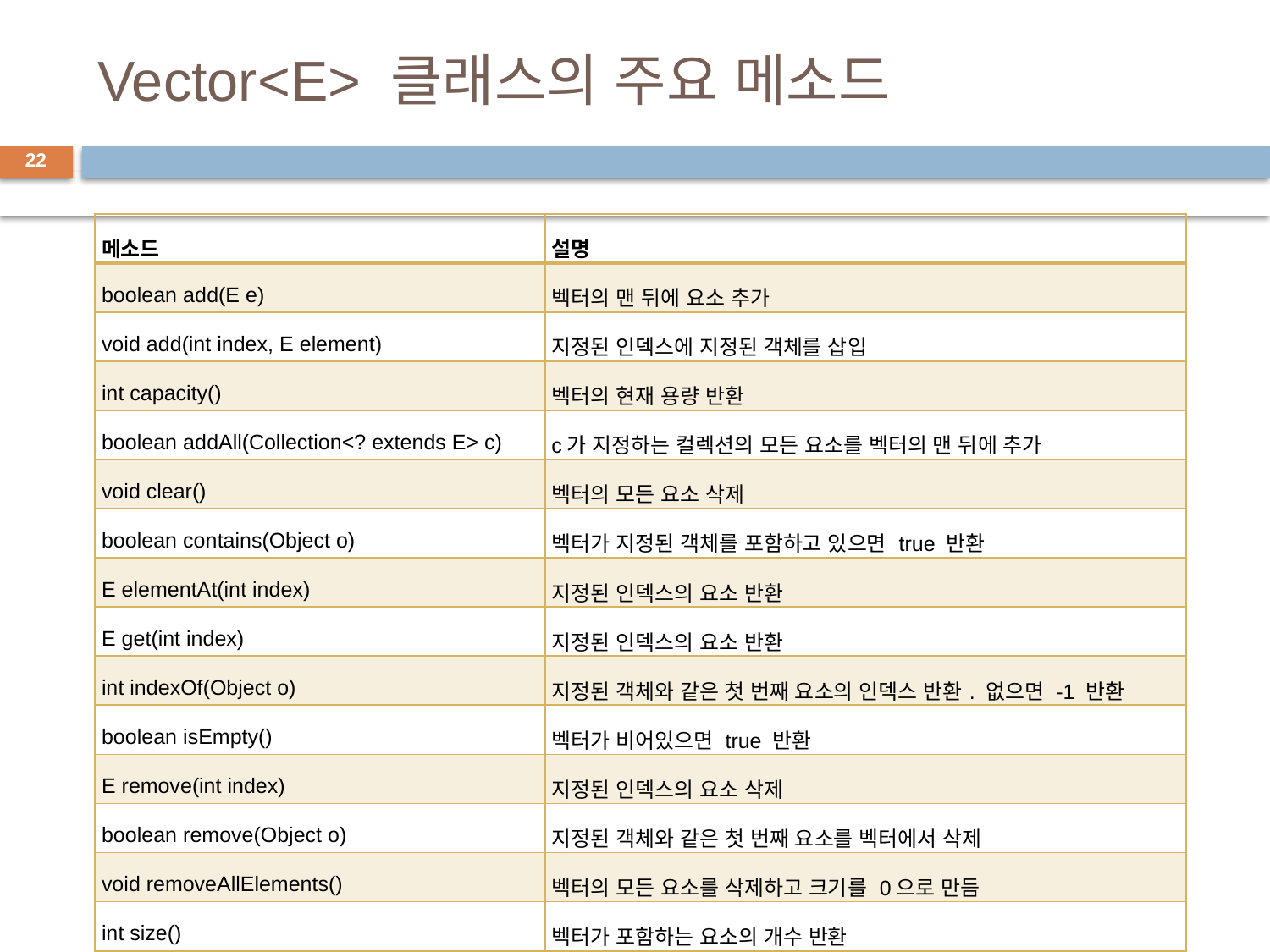

# Vector<E> 클래스의 주요 메소드
22

| 메소드 | 설명 |
| --- | --- |
| boolean add(E e) | 벡터의 맨 뒤에 요소 추가 |
| void add(int index, E element) | 지정된 인덱스에 지정된 객체를 삽입 |
| int capacity() | 벡터의 현재 용량 반환 |
| boolean addAll(Collection<? extends E> c) | c가 지정하는 컬렉션의 모든 요소를 벡터의 맨 뒤에 추가 |
| void clear() | 벡터의 모든 요소 삭제 |
| boolean contains(Object o) | 벡터가 지정된 객체를 포함하고 있으면 true 반환 |
| E elementAt(int index) | 지정된 인덱스의 요소 반환 |
| E get(int index) | 지정된 인덱스의 요소 반환 |
| int indexOf(Object o) | 지정된 객체와 같은 첫 번째 요소의 인덱스 반환. 없으면 -1 반환 |
| boolean isEmpty() | 벡터가 비어있으면 true 반환 |
| E remove(int index) | 지정된 인덱스의 요소 삭제 |
| boolean remove(Object o) | 지정된 객체와 같은 첫 번째 요소를 벡터에서 삭제 |
| void removeAllElements() | 벡터의 모든 요소를 삭제하고 크기를 0으로 만듬 |
| int size() | 벡터가 포함하는 요소의 개수 반환 |
| Object[] toArray() | 벡터의 모든 요소를 포함하는 배열을 반환 |